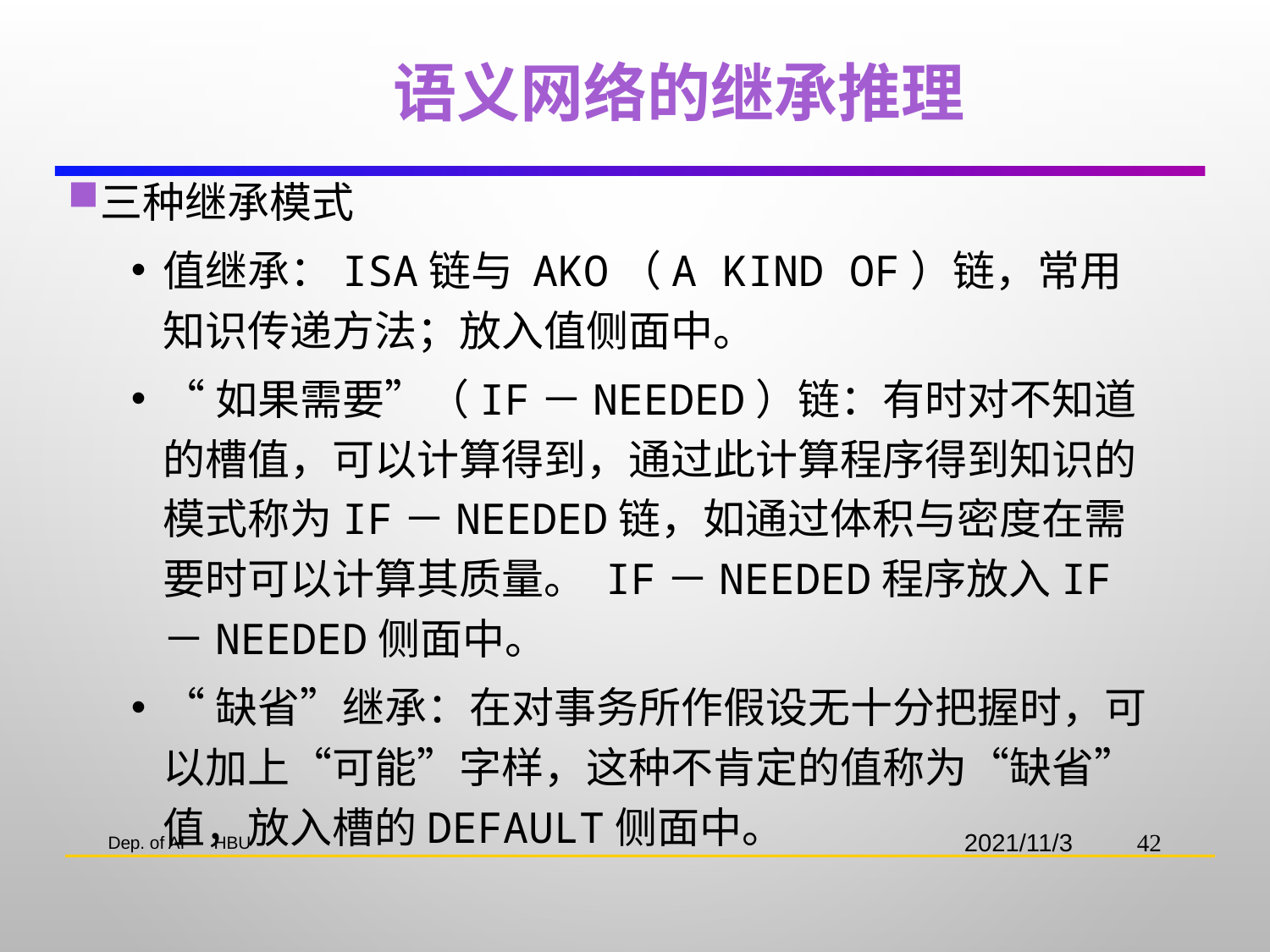

# 语义网络的继承推理
三种继承模式
值继承：ISA链与 AKO（A Kind Of）链，常用知识传递方法；放入值侧面中。
“如果需要”（If－needed）链：有时对不知道的槽值，可以计算得到，通过此计算程序得到知识的模式称为if－needed链，如通过体积与密度在需要时可以计算其质量。 if－needed程序放入IF－NEEDED侧面中。
“缺省”继承：在对事务所作假设无十分把握时，可以加上“可能”字样，这种不肯定的值称为“缺省”值，放入槽的DEFAULT侧面中。

Dep. of AI      HBU
2021/11/3
42